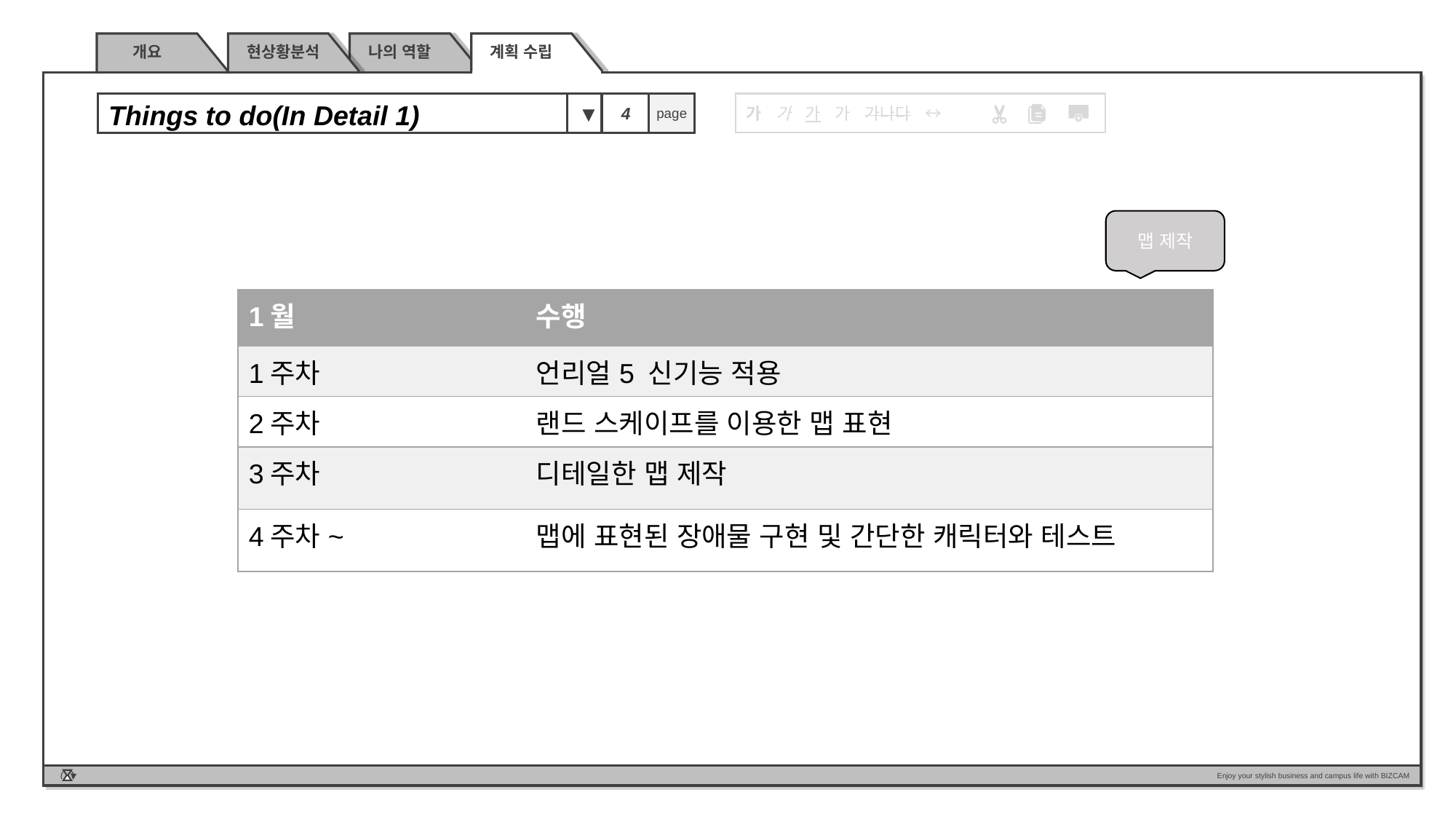

개요
 현상황분석
 나의 역할
 계획 수립

Things to do(In Detail 1)

▼
4
page
가   가   가   가   가나다   ↔

맵 제작
| 1월 | 수행 |
| --- | --- |
| 1주차 | 언리얼5 신기능 적용 |
| 2주차 | 랜드 스케이프를 이용한 맵 표현 |
| 3주차 | 디테일한 맵 제작 |
| 4주차~ | 맵에 표현된 장애물 구현 및 간단한 캐릭터와 테스트 |
Enjoy your stylish business and campus life with BIZCAM